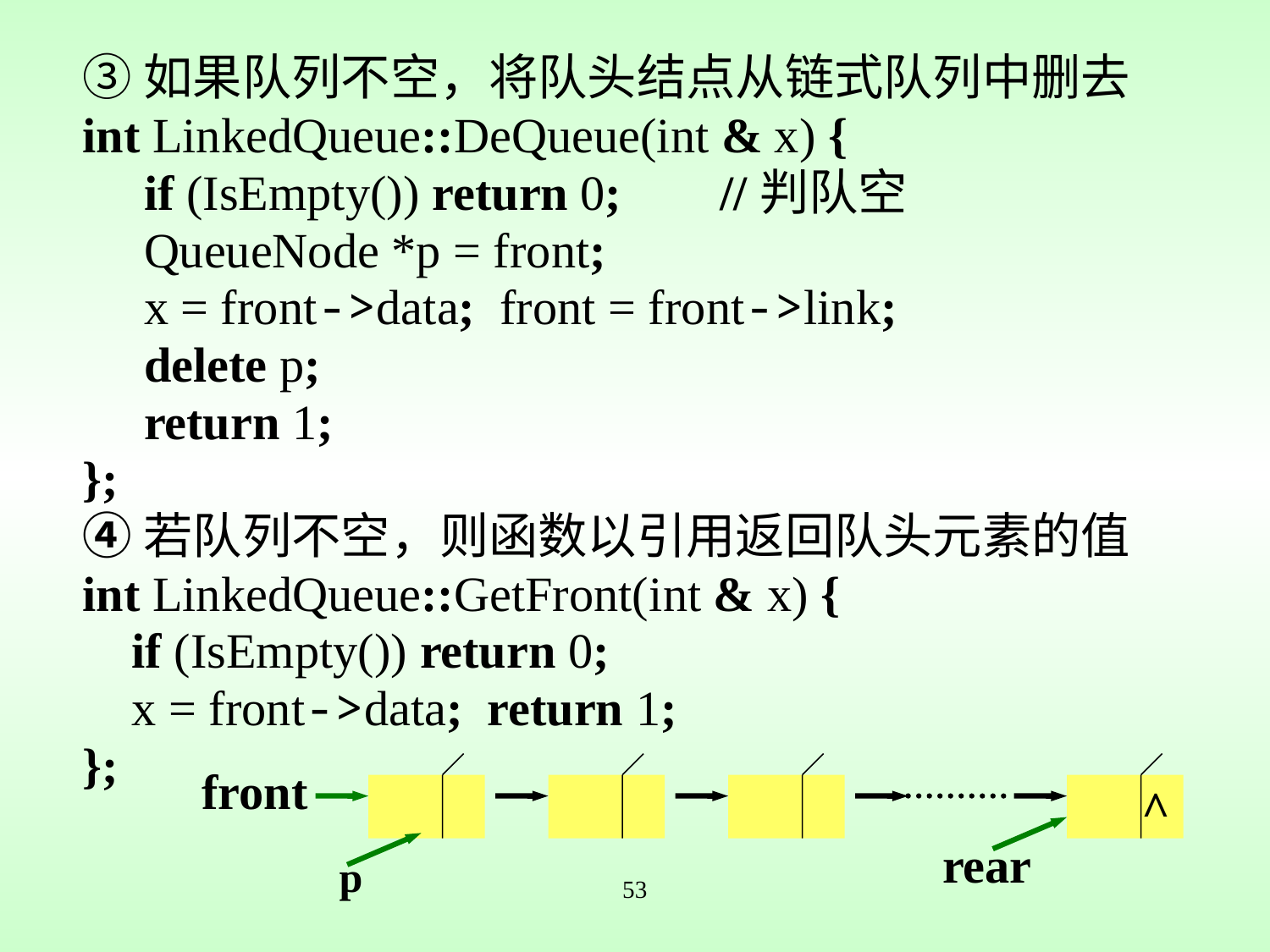

③如果队列不空，将队头结点从链式队列中删去
int LinkedQueue::DeQueue(int & x) {
     if (IsEmpty()) return 0;        //判队空
     QueueNode *p = front;
     x = front->data;  front = front->link;
     delete p;
     return 1;
};
④若队列不空，则函数以引用返回队头元素的值
int LinkedQueue::GetFront(int & x) {
    if (IsEmpty()) return 0;
    x = front->data;  return 1;
};
front

     ^

rear

    p
53